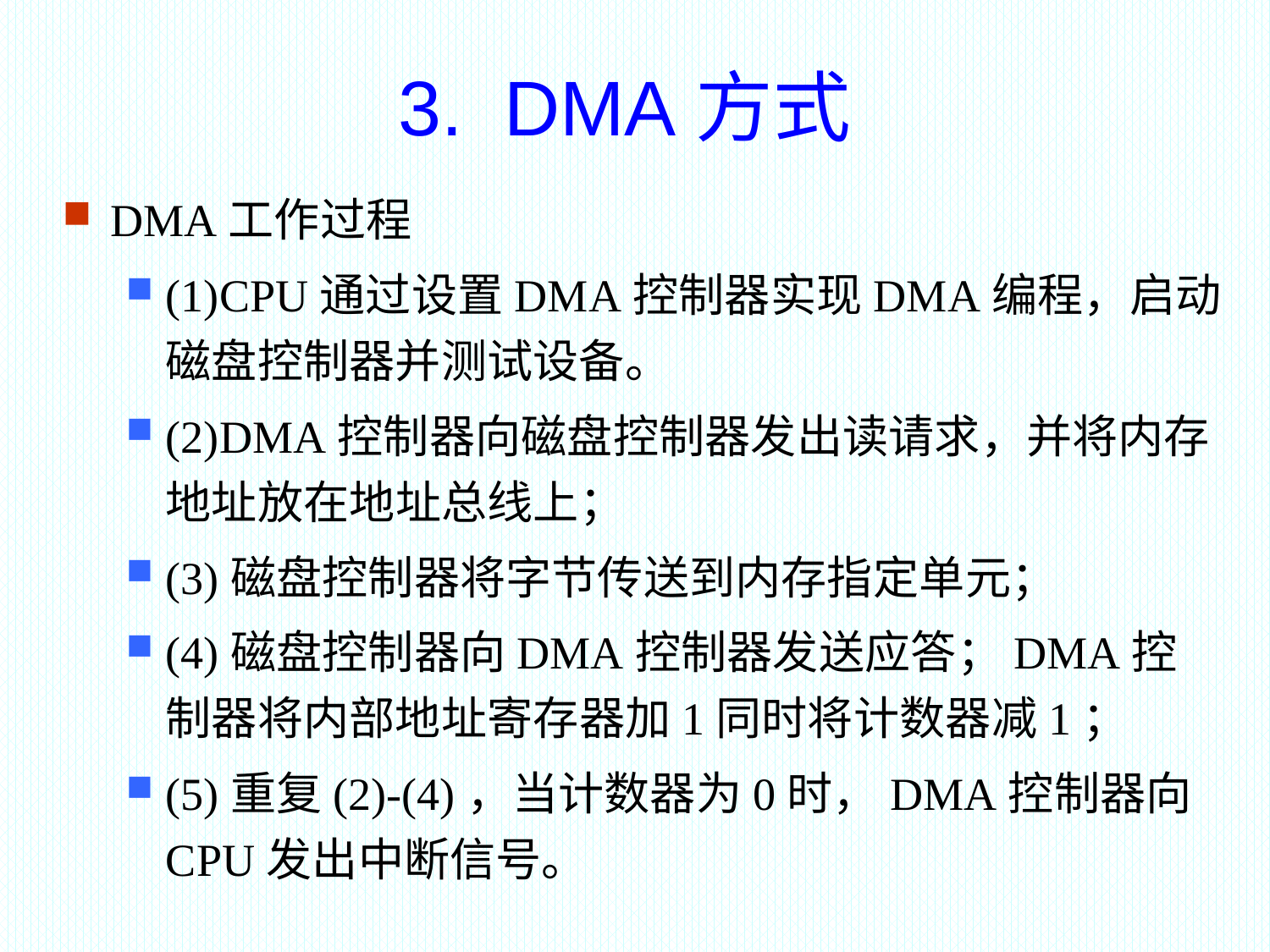

# 3.  DMA方式
DMA工作过程
(1)CPU通过设置DMA控制器实现DMA编程，启动磁盘控制器并测试设备。
(2)DMA控制器向磁盘控制器发出读请求，并将内存地址放在地址总线上；
(3)磁盘控制器将字节传送到内存指定单元；
(4)磁盘控制器向DMA控制器发送应答；DMA控制器将内部地址寄存器加1同时将计数器减1；
(5)重复(2)-(4)，当计数器为0时，DMA控制器向CPU发出中断信号。